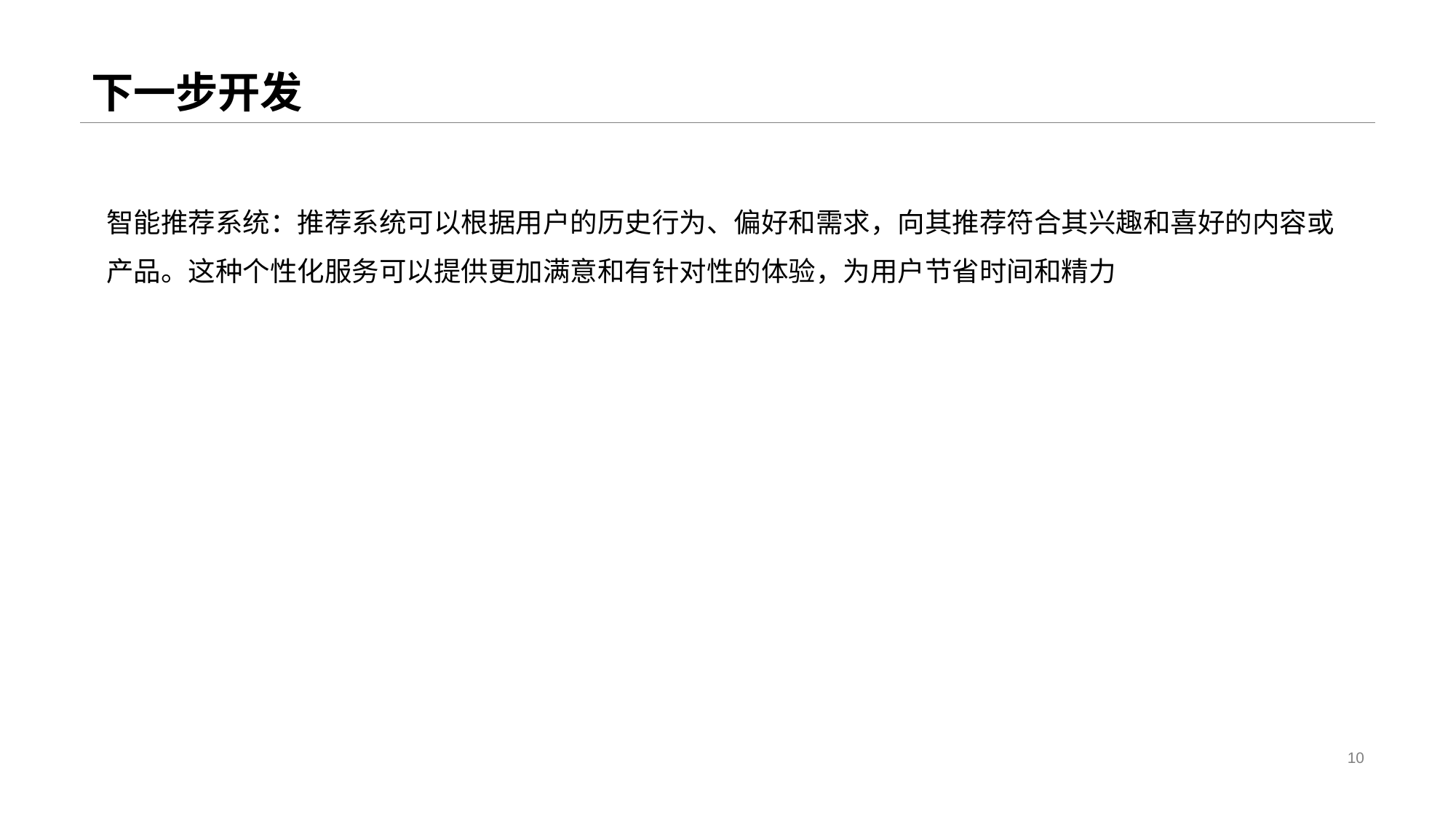

# 下一步开发
智能推荐系统：推荐系统可以根据用户的历史行为、偏好和需求，向其推荐符合其兴趣和喜好的内容或产品。这种个性化服务可以提供更加满意和有针对性的体验，为用户节省时间和精力

10